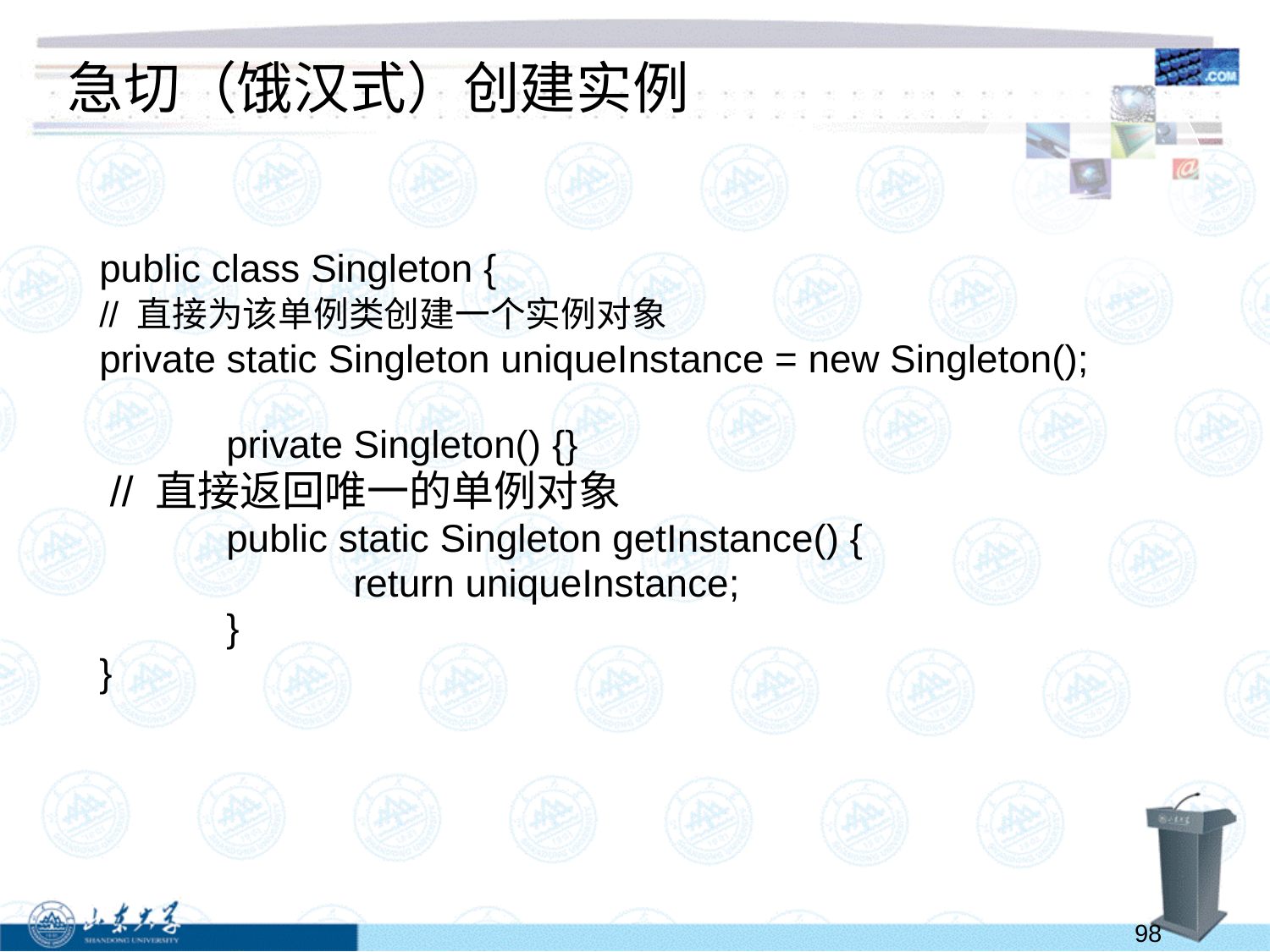

# 急切（饿汉式）创建实例
public class Singleton {
// 直接为该单例类创建一个实例对象
private static Singleton uniqueInstance = new Singleton();
	private Singleton() {}
 // 直接返回唯一的单例对象
	public static Singleton getInstance() {
		return uniqueInstance;
	}
}

98